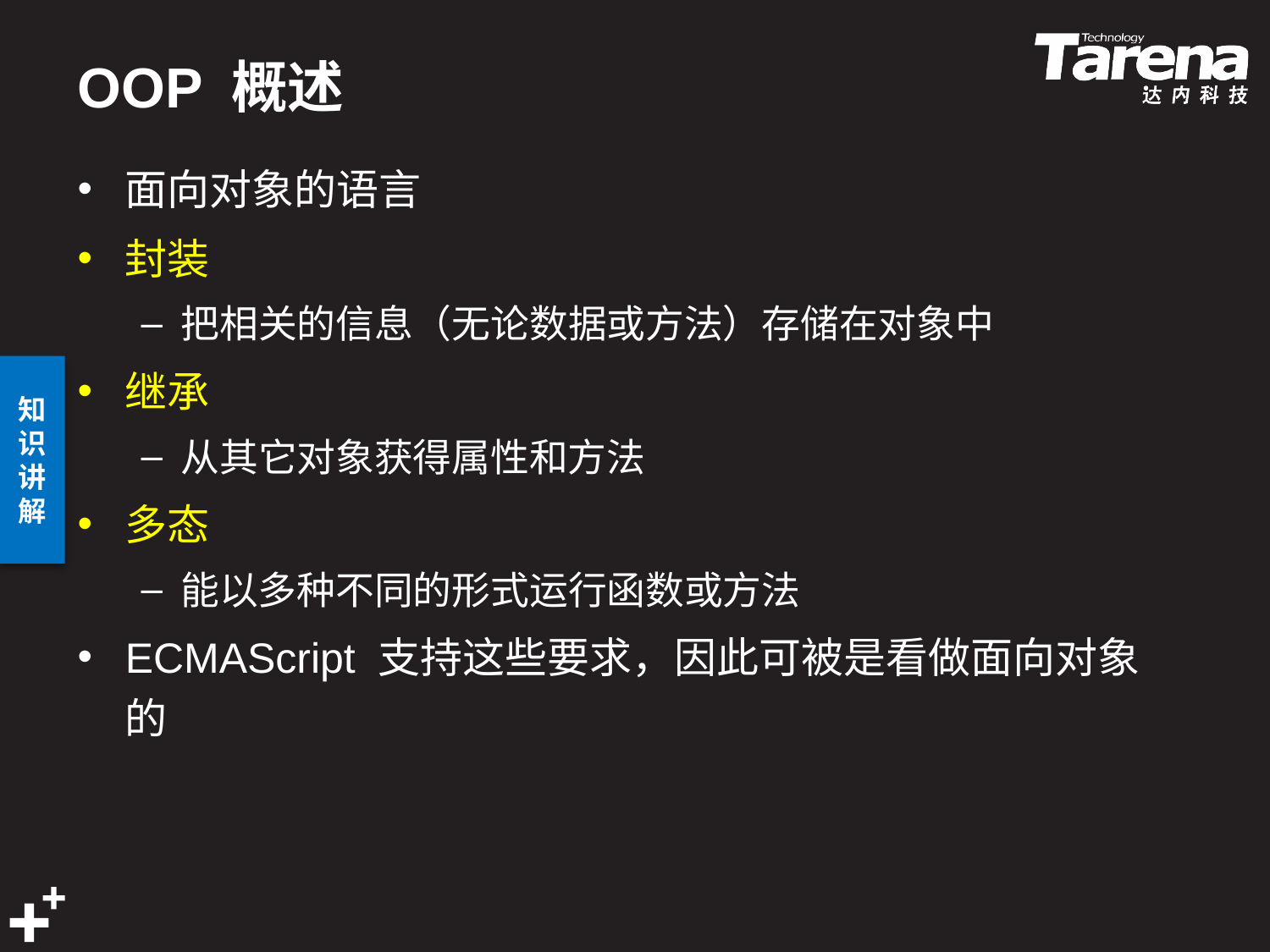

# OOP 概述
面向对象的语言
封装
把相关的信息（无论数据或方法）存储在对象中
继承
从其它对象获得属性和方法
多态
能以多种不同的形式运行函数或方法
ECMAScript 支持这些要求，因此可被是看做面向对象的